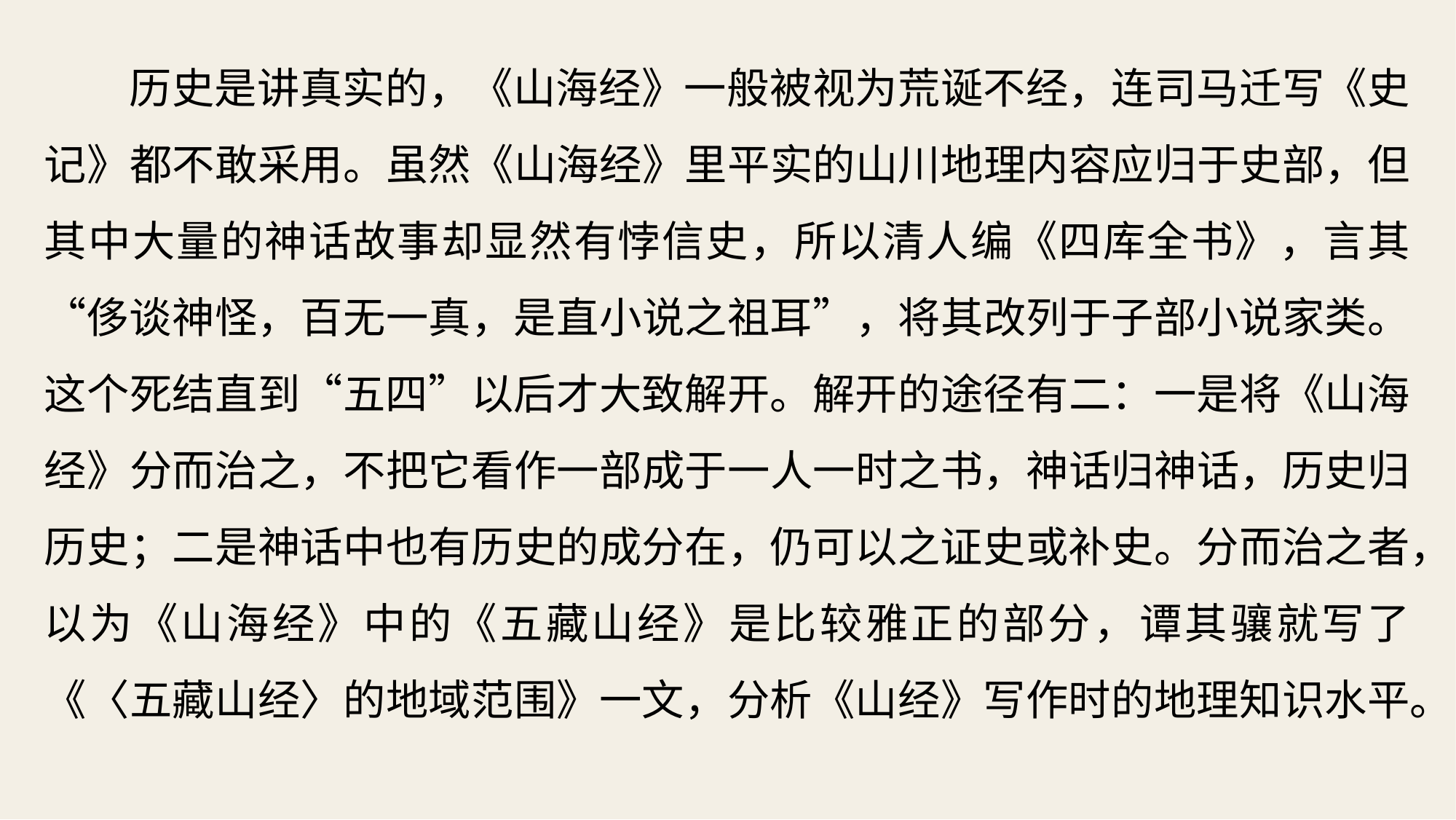

历史是讲真实的，《山海经》一般被视为荒诞不经，连司马迁写《史记》都不敢采用。虽然《山海经》里平实的山川地理内容应归于史部，但其中大量的神话故事却显然有悖信史，所以清人编《四库全书》，言其“侈谈神怪，百无一真，是直小说之祖耳”，将其改列于子部小说家类。这个死结直到“五四”以后才大致解开。解开的途径有二：一是将《山海经》分而治之，不把它看作一部成于一人一时之书，神话归神话，历史归历史；二是神话中也有历史的成分在，仍可以之证史或补史。分而治之者，以为《山海经》中的《五藏山经》是比较雅正的部分，谭其骧就写了《〈五藏山经〉的地域范围》一文，分析《山经》写作时的地理知识水平。